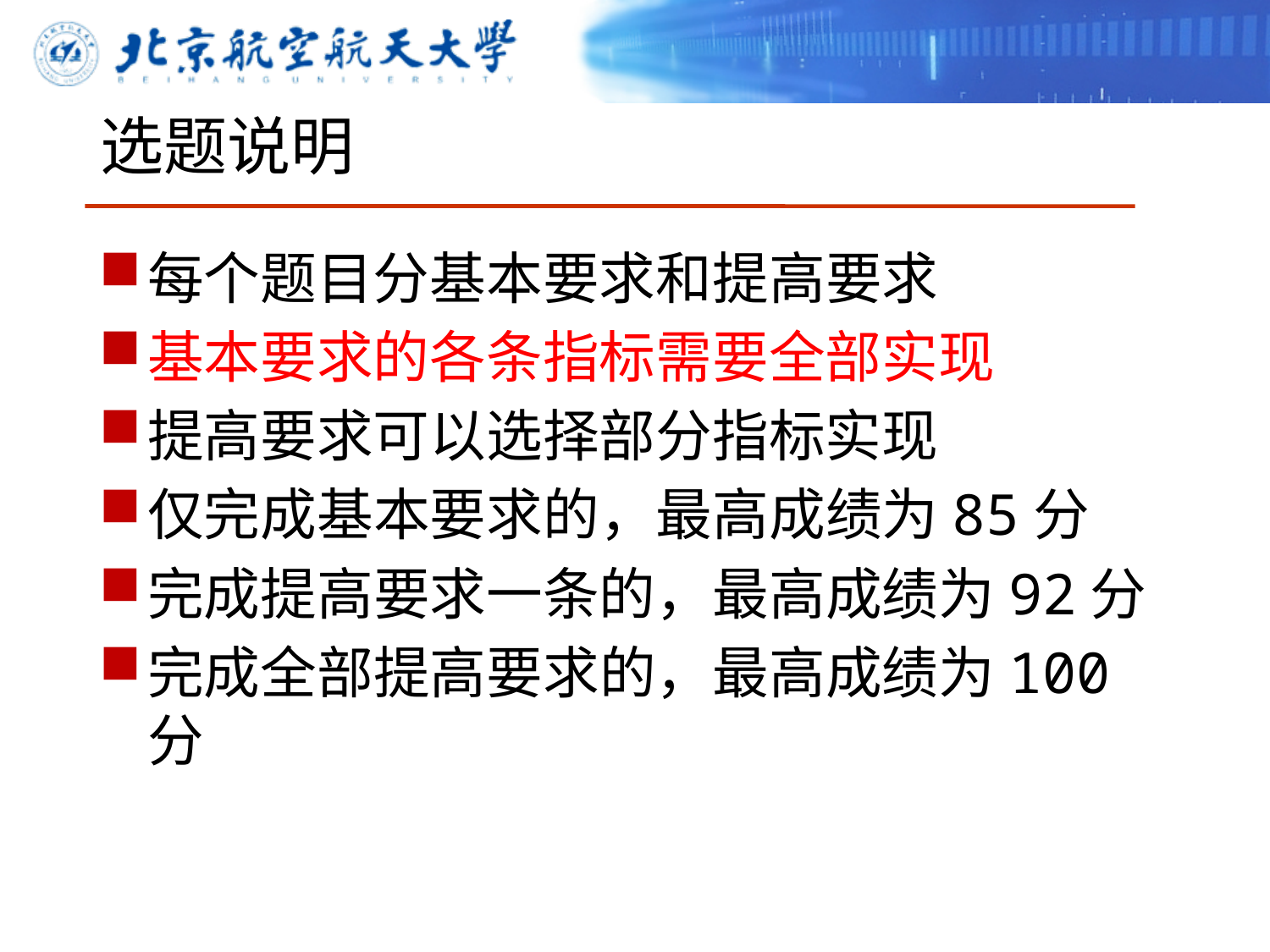

# 选题说明
每个题目分基本要求和提高要求
基本要求的各条指标需要全部实现
提高要求可以选择部分指标实现
仅完成基本要求的，最高成绩为85分
完成提高要求一条的，最高成绩为92分
完成全部提高要求的，最高成绩为100分